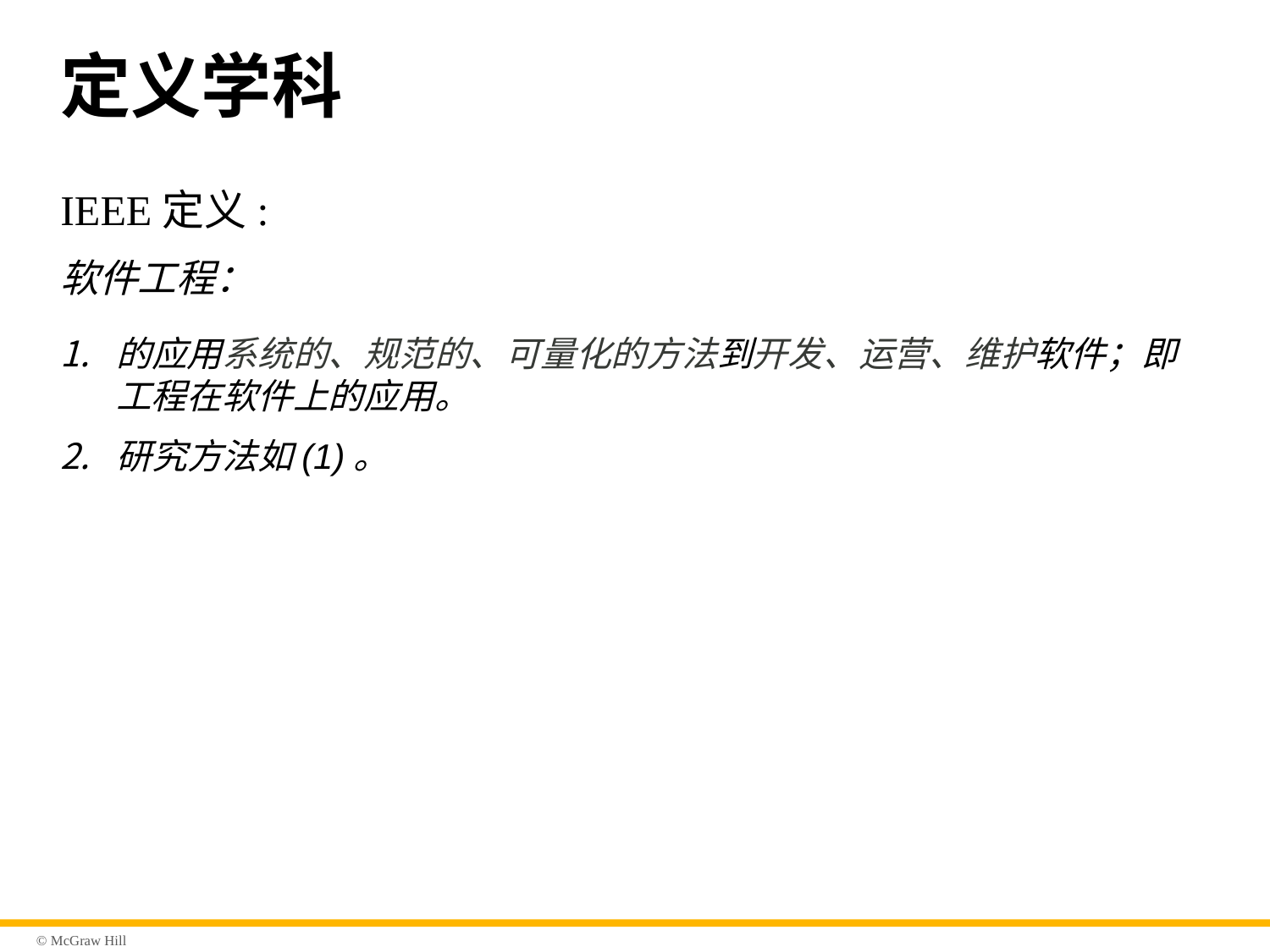

# 定义学科
IEEE定义:
软件工程：
的应用系统的、规范的、可量化的方法到开发、运营、维护软件；即工程在软件上的应用。
研究方法如(1)。
9